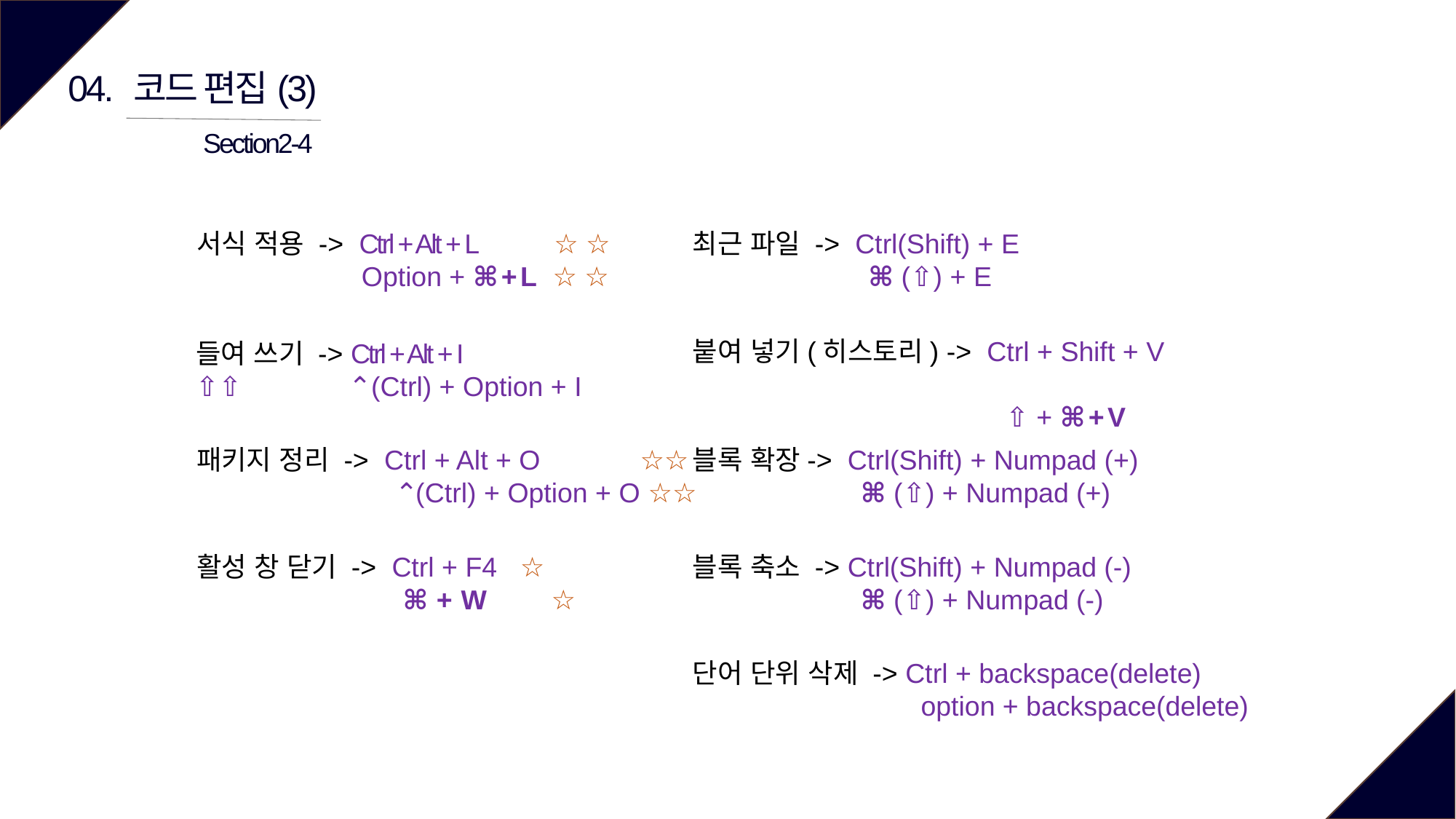

04.
코드 편집(3)
Section2-4
서식 적용 ->  Ctrl + Alt + L              ☆ ☆
 	          Option + ⌘ + L   ☆ ☆
최근 파일 ->  Ctrl(Shift) + E
                       ⌘ (⇧) + E
붙여 넣기(히스토리) ->  Ctrl + Shift + V
                                         ⇧ + ⌘ + V
들여 쓰기 -> Ctrl + Alt + I
⇧⇧              ⌃(Ctrl) + Option + I
패키지 정리 ->  Ctrl + Alt + O             ☆☆
                          ⌃(Ctrl) + Option + O ☆☆
블록 확장->  Ctrl(Shift) + Numpad (+)
                      ⌘ (⇧) + Numpad (+)
블록 축소 -> Ctrl(Shift) + Numpad (-)
                      ⌘ (⇧) + Numpad (-)
활성 창 닫기 ->  Ctrl + F4   ☆
                           ⌘  +  W            ☆
단어 단위 삭제 -> Ctrl + backspace(delete)
                              option + backspace(delete)